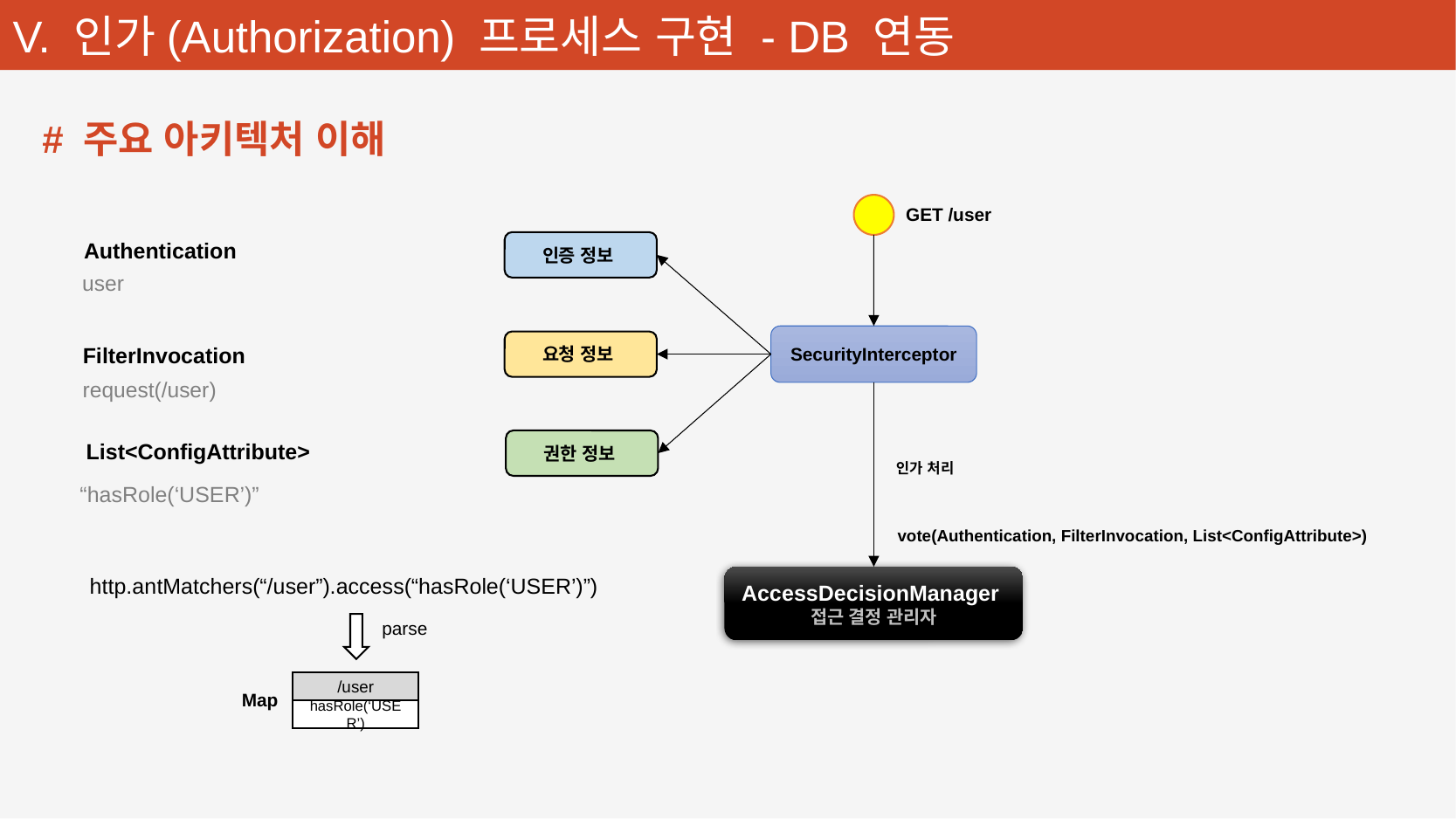

# 주요 아키텍처 이해

GET /user
Authentication
인증 정보
user
SecurityInterceptor
요청 정보
FilterInvocation
request(/user)
권한 정보
List<ConfigAttribute>
인가 처리
“hasRole(‘USER’)”
vote(Authentication, FilterInvocation, List<ConfigAttribute>)
http.antMatchers(“/user”).access(“hasRole(‘USER’)”)
AccessDecisionManager
접근 결정 관리자
parse

/user
Map
hasRole(‘USER’)